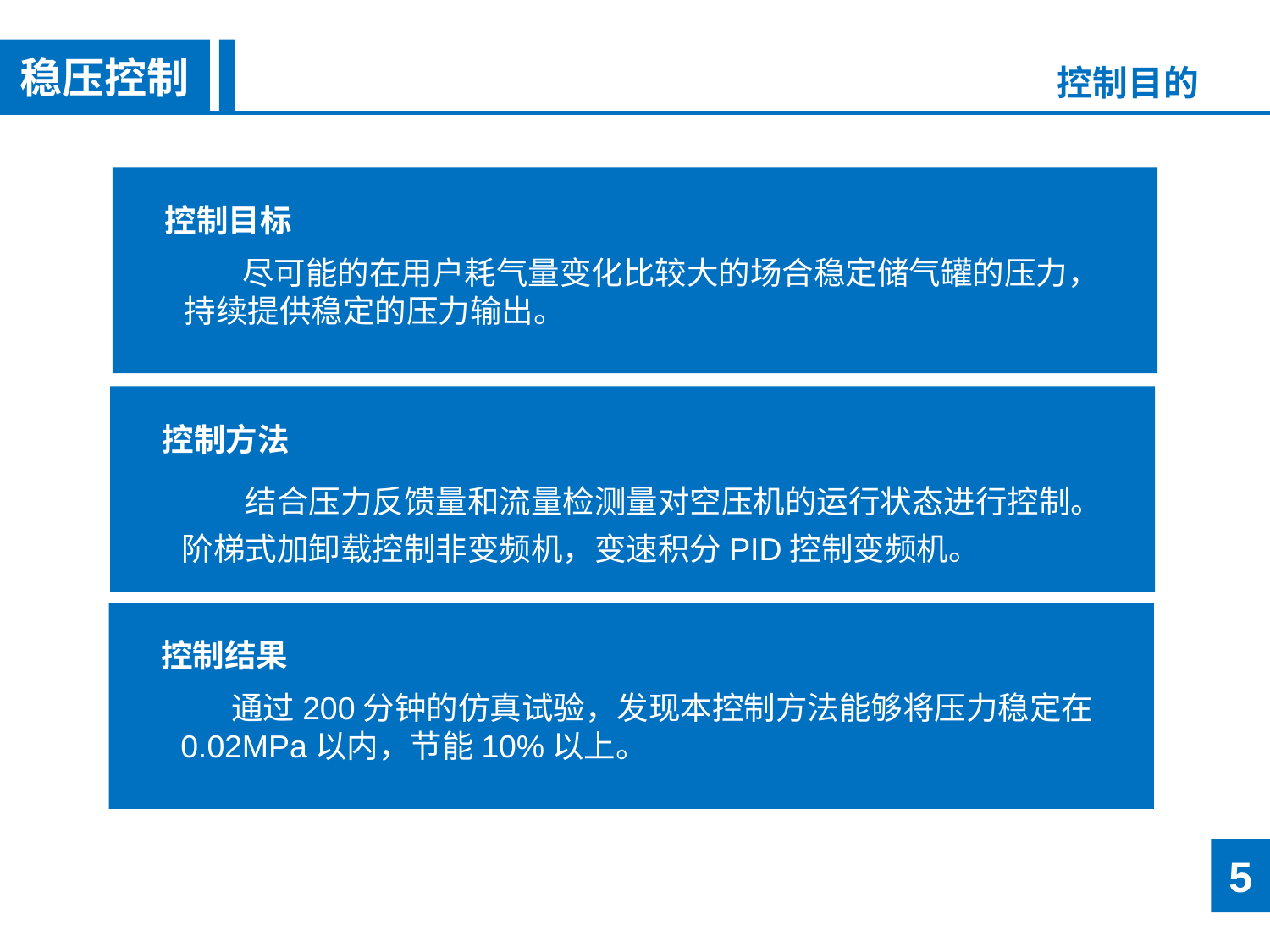

稳压控制

控制目的

   控制目标
       尽可能的在用户耗气量变化比较大的场合稳定储气罐的压力，持续提供稳定的压力输出。

   控制方法
结合压力反馈量和流量检测量对空压机的运行状态进行控制。阶梯式加卸载控制非变频机，变速积分PID控制变频机。
孔隙率

   控制结果
      通过200分钟的仿真试验，发现本控制方法能够将压力稳定在0.02MPa以内，节能10%以上。

5